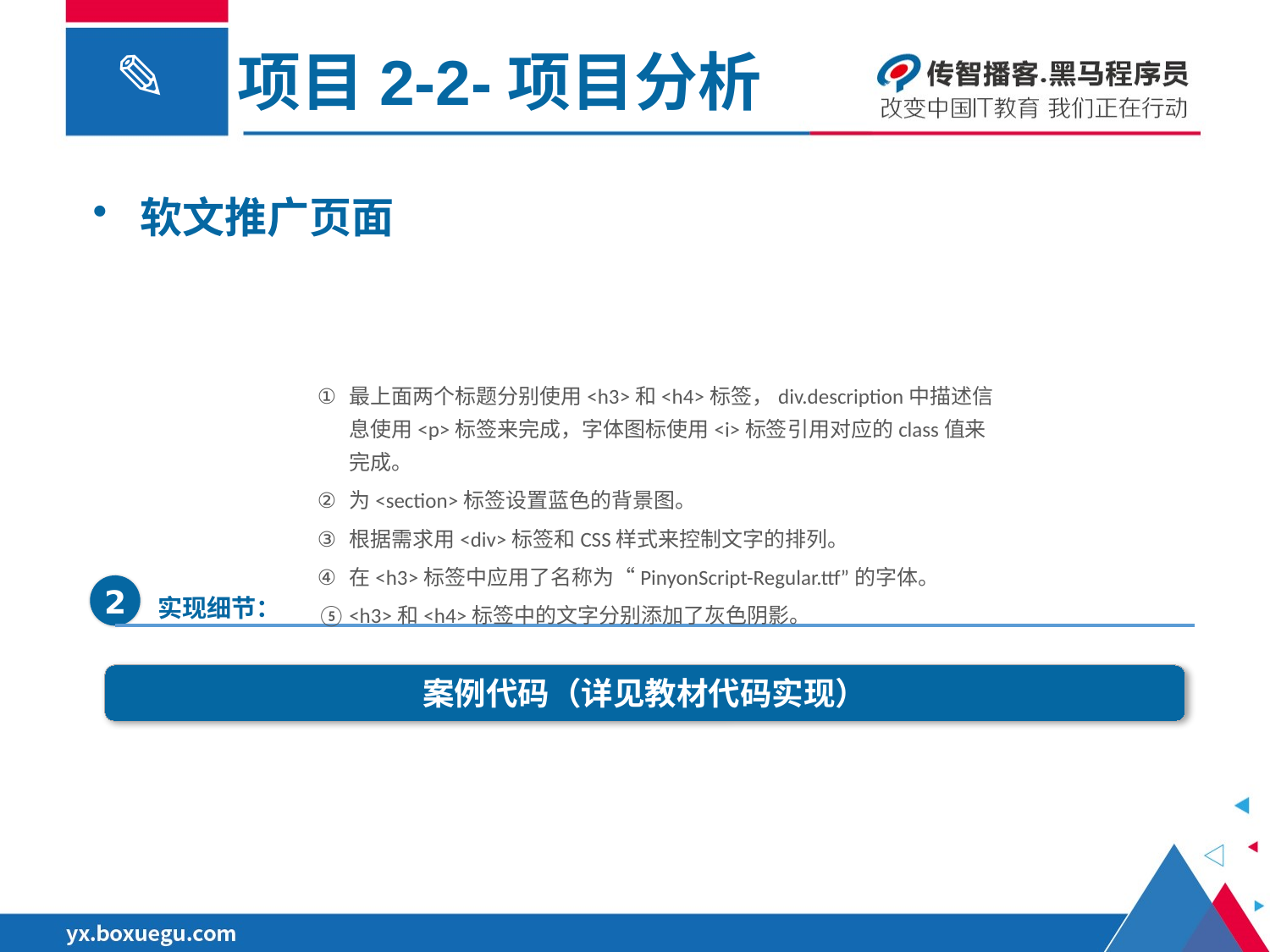

项目2-2-项目分析
软文推广页面

最上面两个标题分别使用<h3>和<h4>标签，div.description中描述信息使用<p>标签来完成，字体图标使用<i>标签引用对应的class值来完成。
为<section>标签设置蓝色的背景图。
根据需求用<div>标签和CSS样式来控制文字的排列。
在<h3>标签中应用了名称为“PinyonScript-Regular.ttf”的字体。
<h3>和<h4>标签中的文字分别添加了灰色阴影。

2
实现细节：
案例代码（详见教材代码实现）